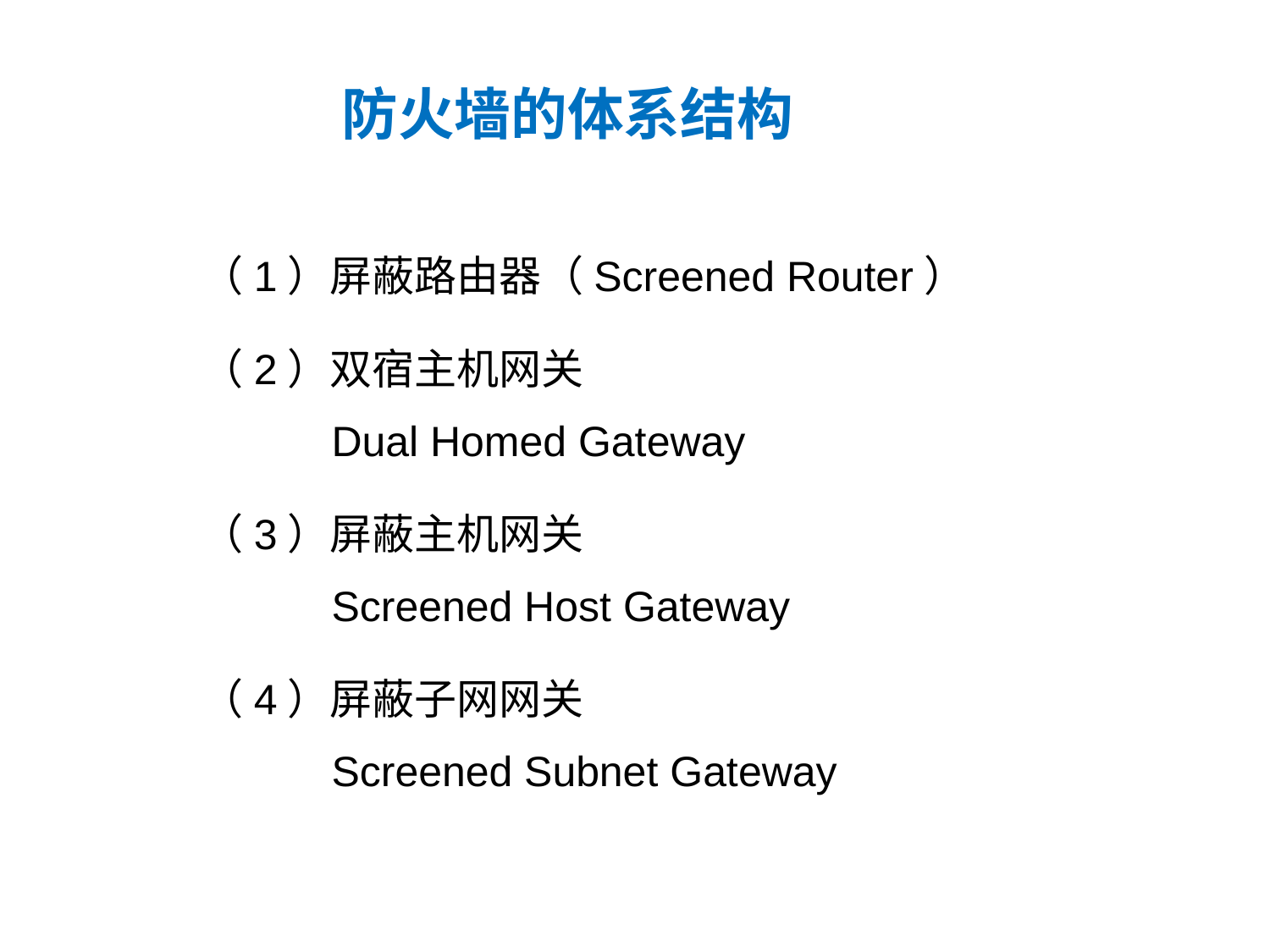

# 防火墙的体系结构
（1）屏蔽路由器（Screened Router）
（2）双宿主机网关
           Dual Homed Gateway
（3）屏蔽主机网关
           Screened Host Gateway
（4）屏蔽子网网关
           Screened Subnet Gateway